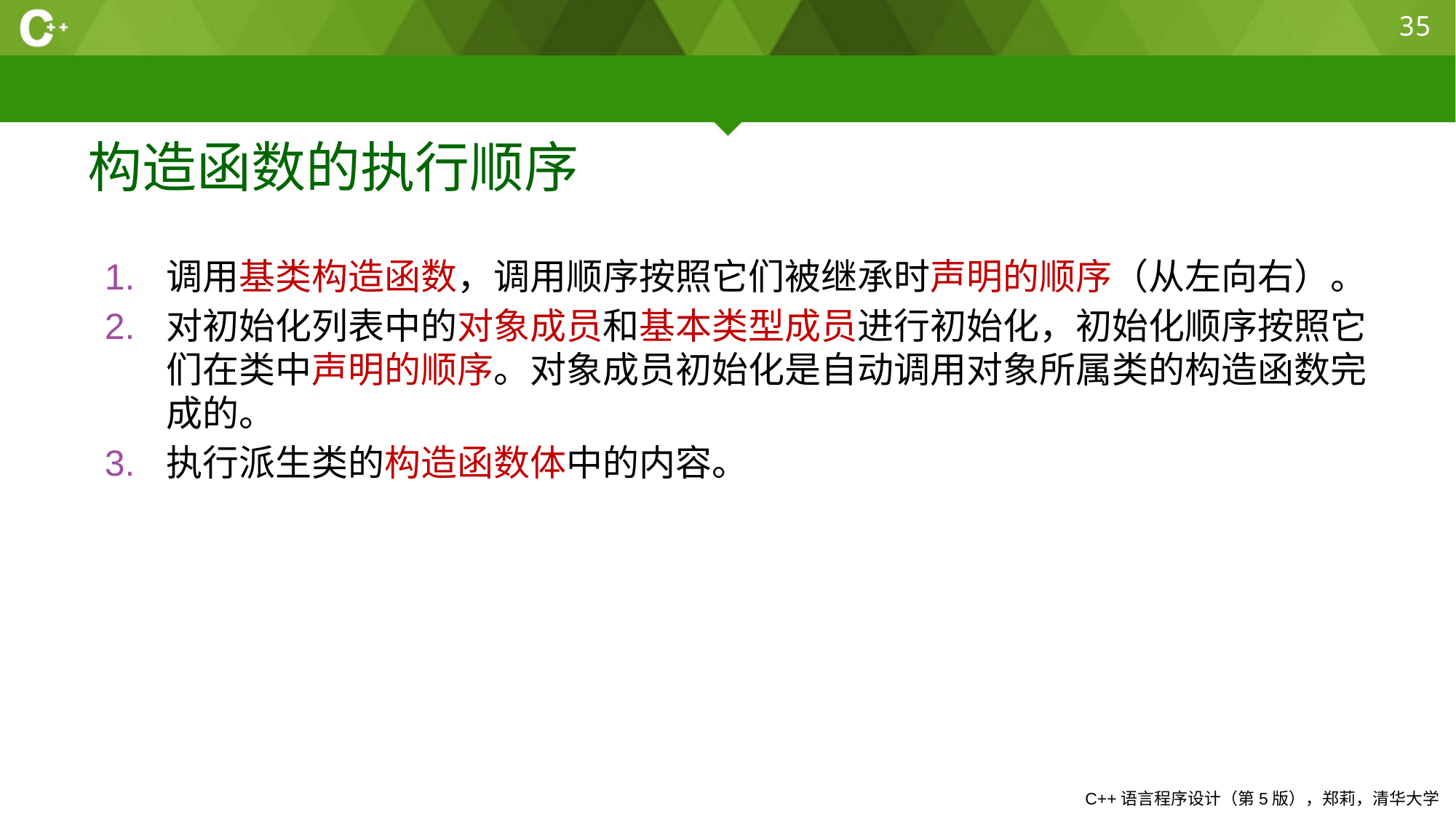

35
# 构造函数的执行顺序
调用基类构造函数，调用顺序按照它们被继承时声明的顺序（从左向右）。
对初始化列表中的对象成员和基本类型成员进行初始化，初始化顺序按照它们在类中声明的顺序。对象成员初始化是自动调用对象所属类的构造函数完成的。
执行派生类的构造函数体中的内容。